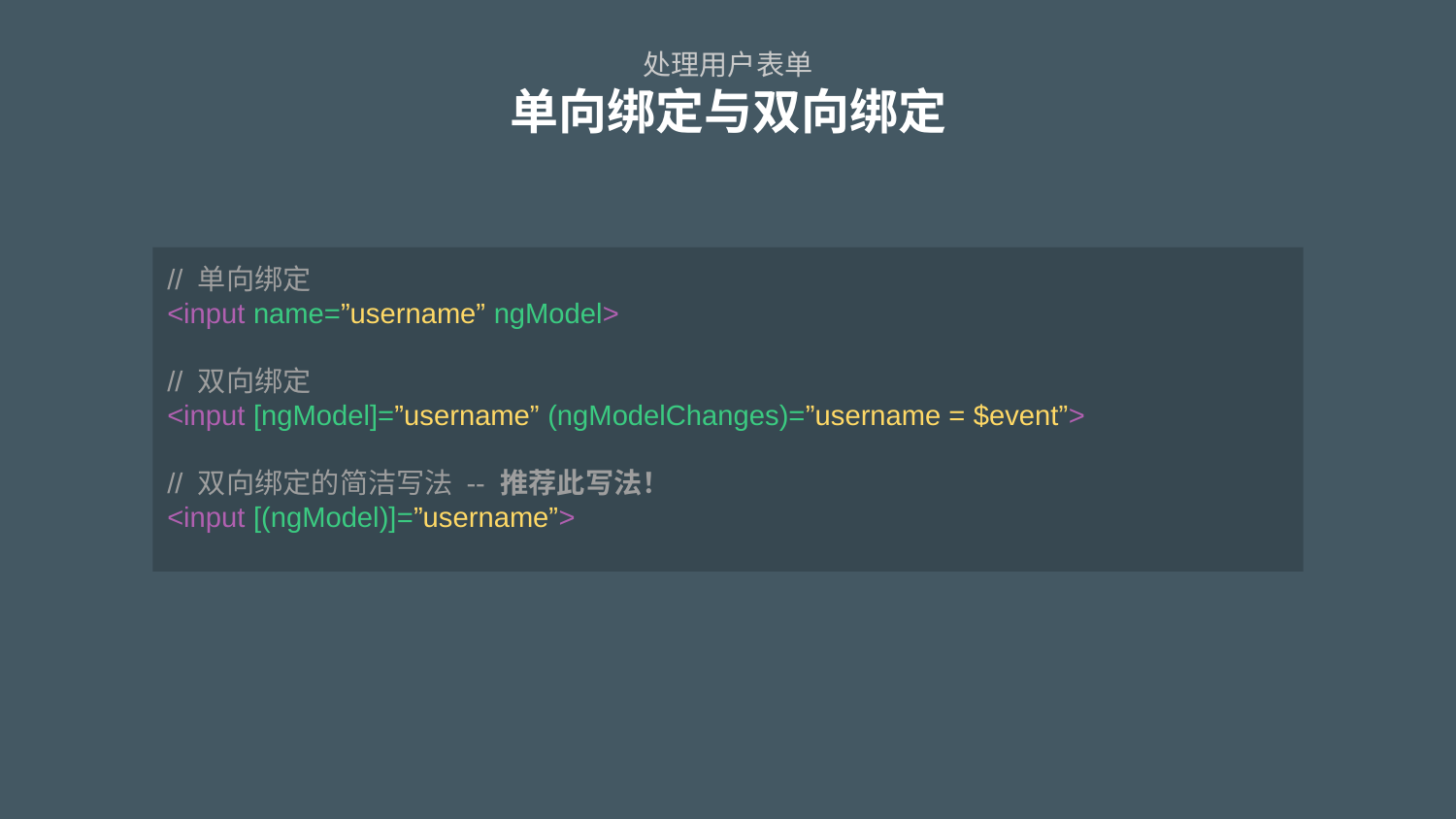

# 处理用户表单 单向绑定与双向绑定
// 单向绑定
<input name=”username” ngModel>
// 双向绑定
<input [ngModel]=”username” (ngModelChanges)=”username = $event”>
// 双向绑定的简洁写法 -- 推荐此写法！
<input [(ngModel)]=”username”>